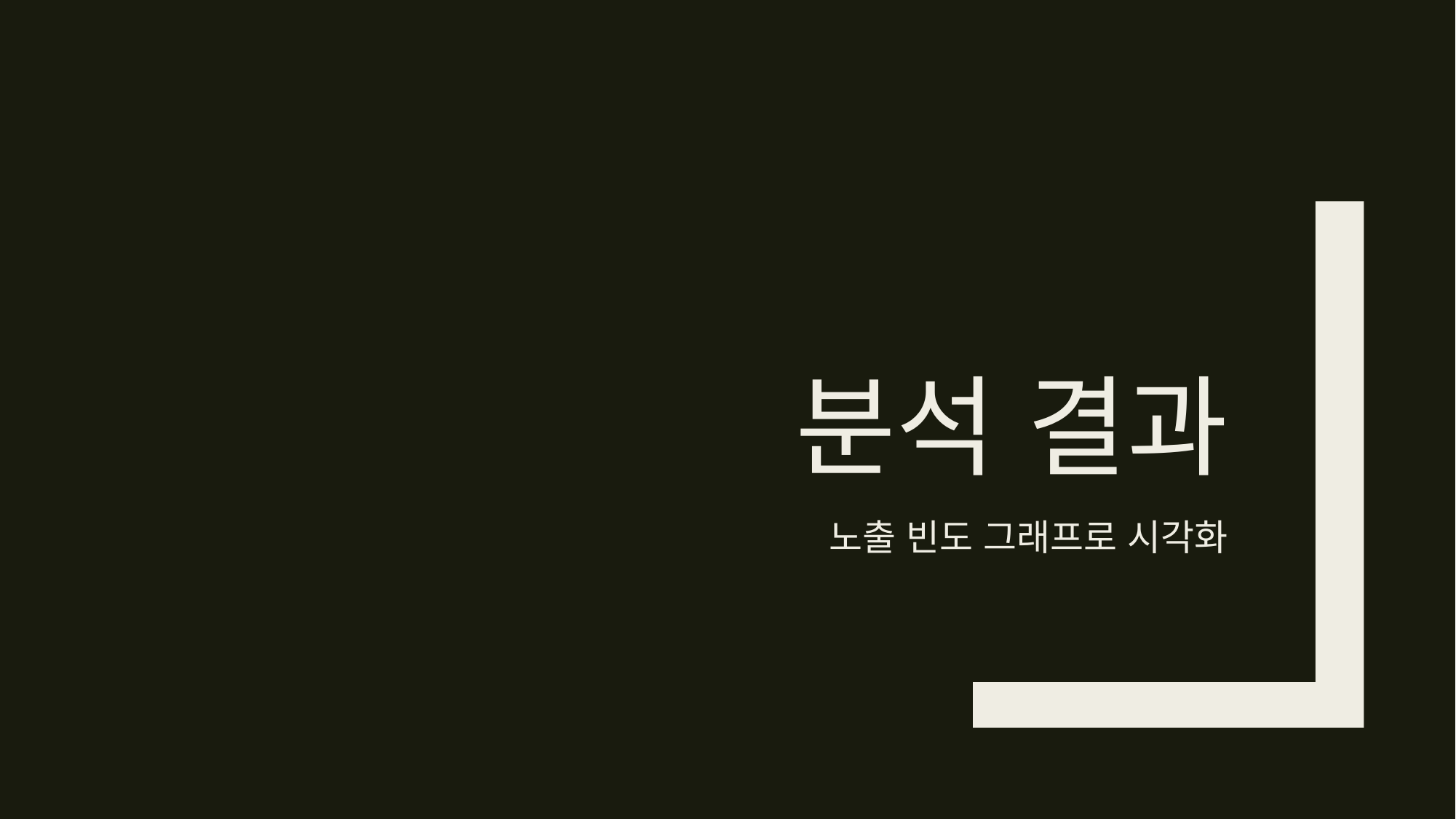

# 분석 결과
노출 빈도 그래프로 시각화